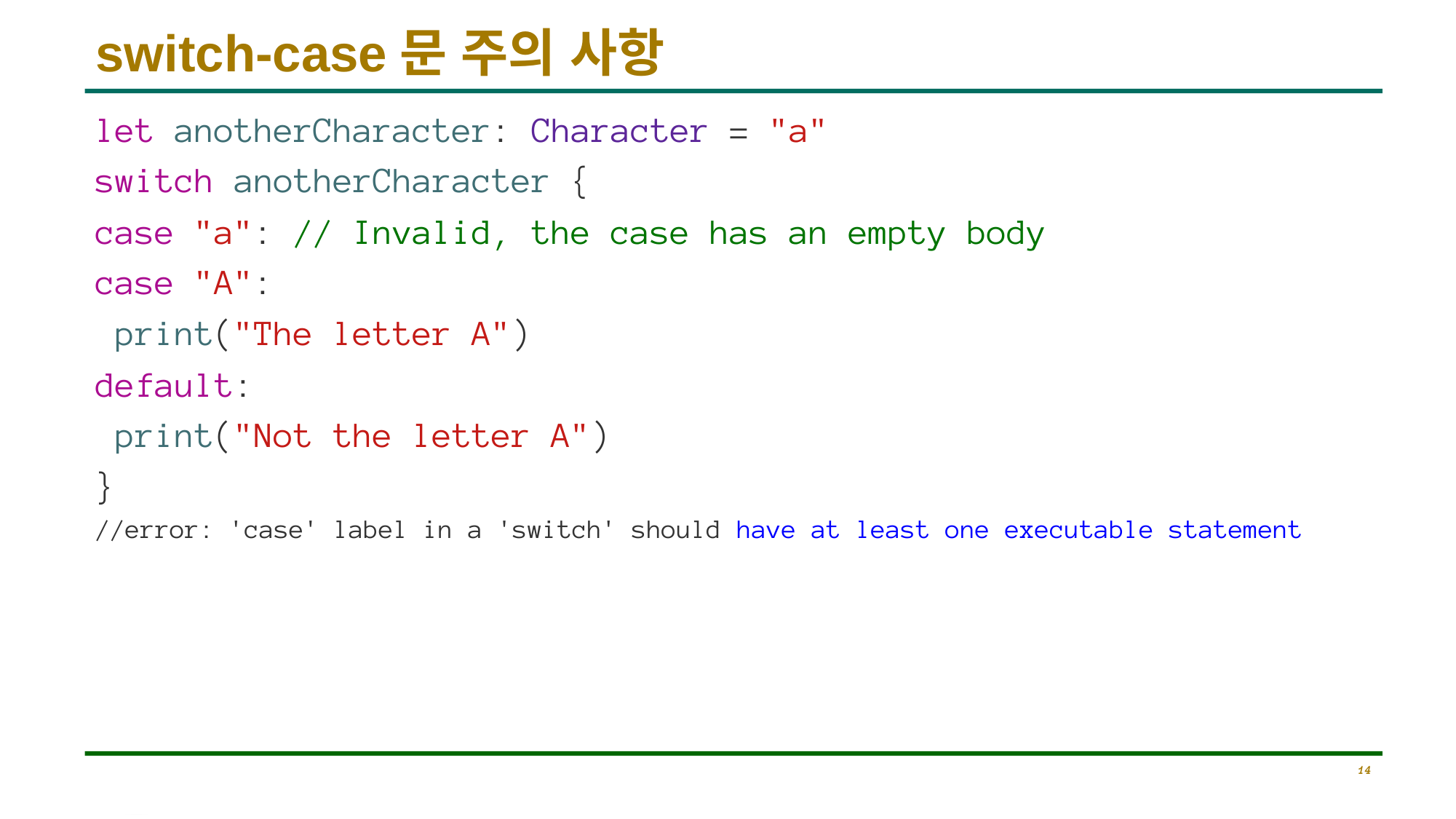

# switch-case문 주의 사항
let anotherCharacter: Character = "a"
switch anotherCharacter {
case "a": // Invalid, the case has an empty body
case "A":
 print("The letter A")
default:
 print("Not the letter A")
}
//error: 'case' label in a 'switch' should have at least one executable statement